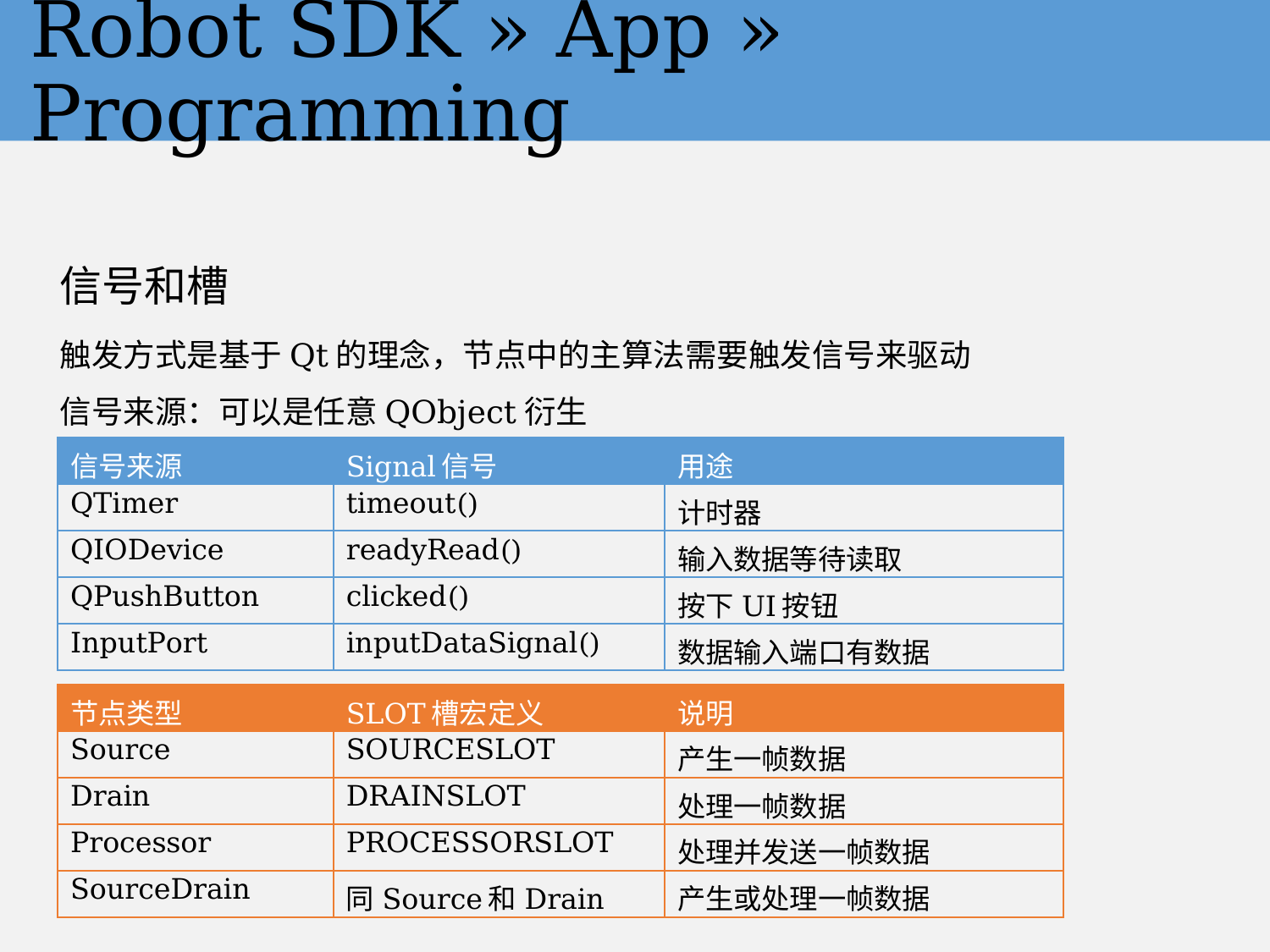

# Robot SDK » App » Programming
信号和槽
触发方式是基于Qt的理念，节点中的主算法需要触发信号来驱动
信号来源：可以是任意QObject衍生
| 信号来源 | Signal信号 | 用途 |
| --- | --- | --- |
| QTimer | timeout() | 计时器 |
| QIODevice | readyRead() | 输入数据等待读取 |
| QPushButton | clicked() | 按下UI按钮 |
| InputPort | inputDataSignal() | 数据输入端口有数据 |
| 节点类型 | SLOT槽宏定义 | 说明 |
| --- | --- | --- |
| Source | SOURCESLOT | 产生一帧数据 |
| Drain | DRAINSLOT | 处理一帧数据 |
| Processor | PROCESSORSLOT | 处理并发送一帧数据 |
| SourceDrain | 同Source和Drain | 产生或处理一帧数据 |